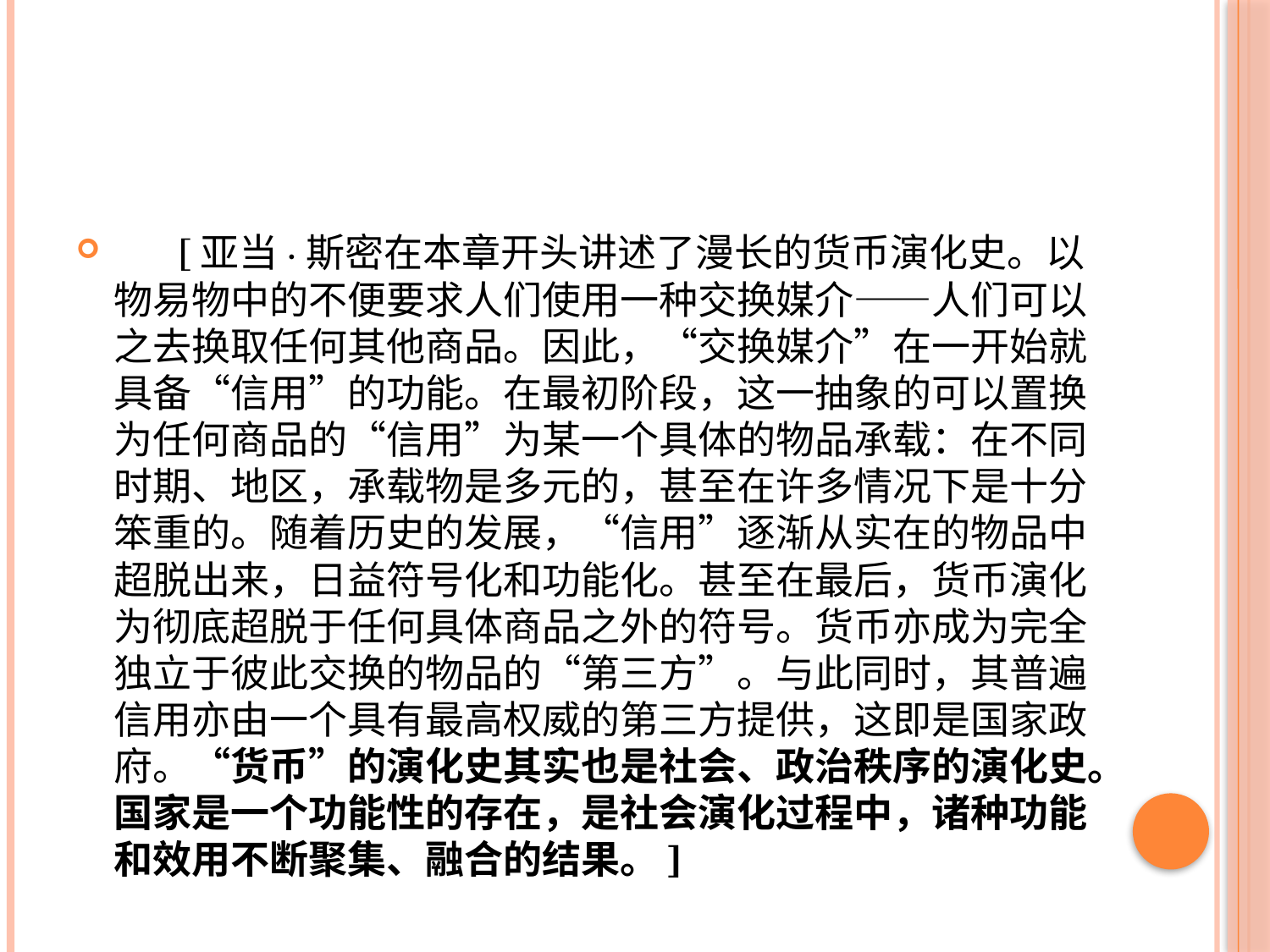

#
      [亚当·斯密在本章开头讲述了漫长的货币演化史。以物易物中的不便要求人们使用一种交换媒介——人们可以之去换取任何其他商品。因此，“交换媒介”在一开始就具备“信用”的功能。在最初阶段，这一抽象的可以置换为任何商品的“信用”为某一个具体的物品承载：在不同时期、地区，承载物是多元的，甚至在许多情况下是十分笨重的。随着历史的发展，“信用”逐渐从实在的物品中超脱出来，日益符号化和功能化。甚至在最后，货币演化为彻底超脱于任何具体商品之外的符号。货币亦成为完全独立于彼此交换的物品的“第三方”。与此同时，其普遍信用亦由一个具有最高权威的第三方提供，这即是国家政府。“货币”的演化史其实也是社会、政治秩序的演化史。国家是一个功能性的存在，是社会演化过程中，诸种功能和效用不断聚集、融合的结果。]